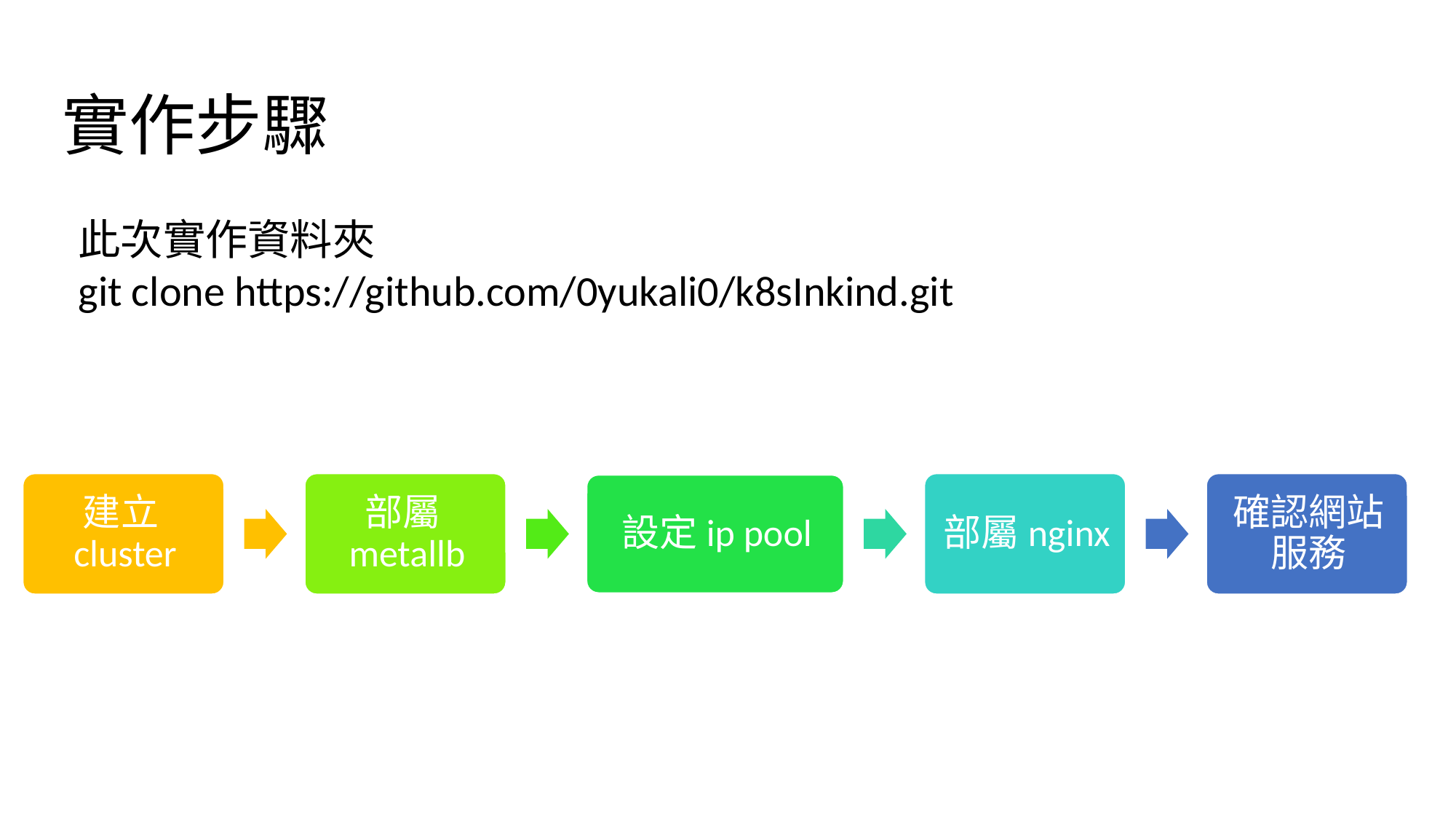

# 實作步驟
此次實作資料夾
git clone https://github.com/0yukali0/k8sInkind.git
建立cluster

部屬metallb

設定ip pool

部屬nginx

確認網站服務